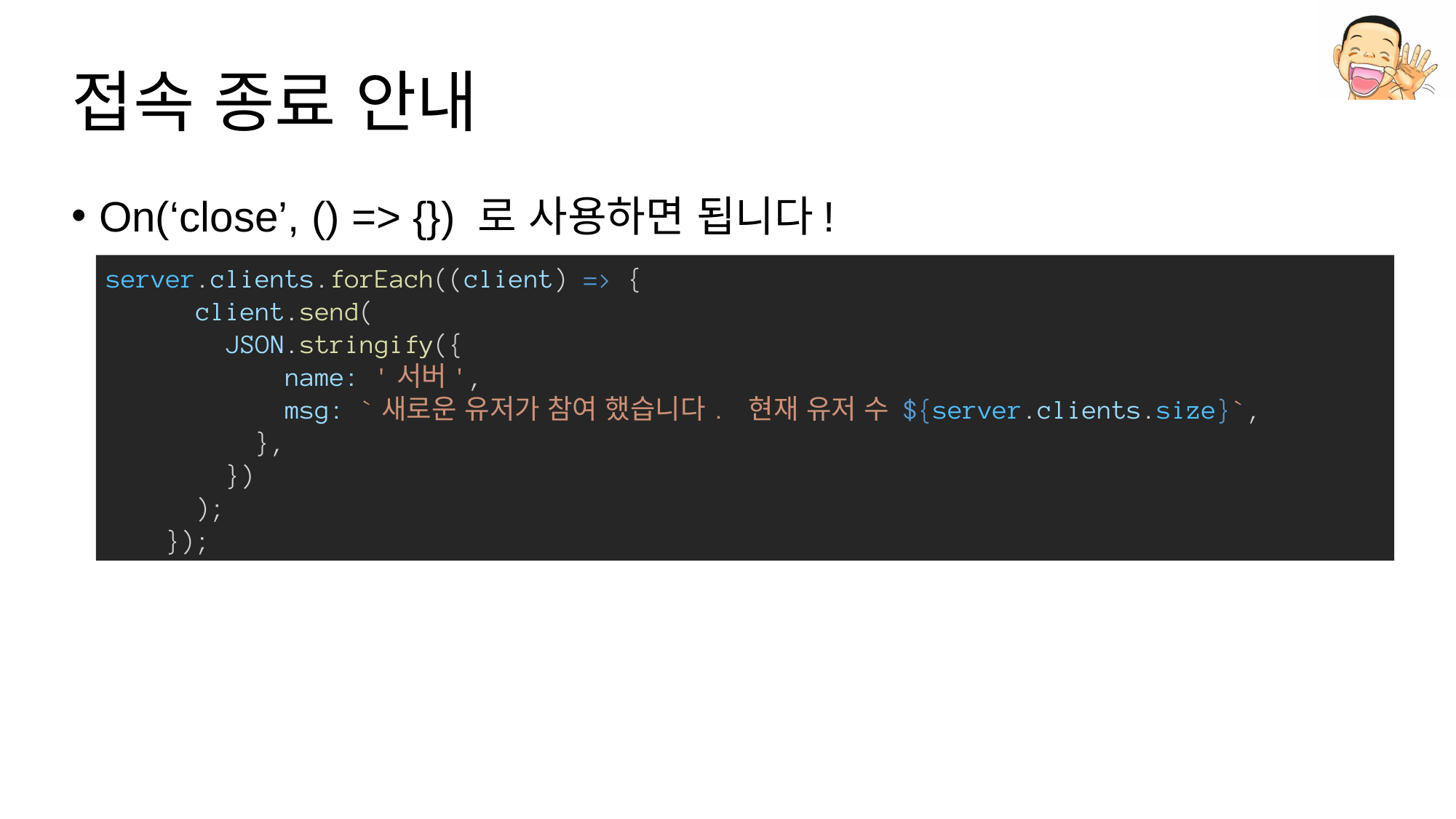

# 접속 종료 안내
On(‘close’, () => {}) 로 사용하면 됩니다!
server.clients.forEach((client) => {
      client.send(
        JSON.stringify({
            name: '서버',
            msg: `새로운 유저가 참여 했습니다. 현재 유저 수 ${server.clients.size}`,
          },
        })
      );
    });